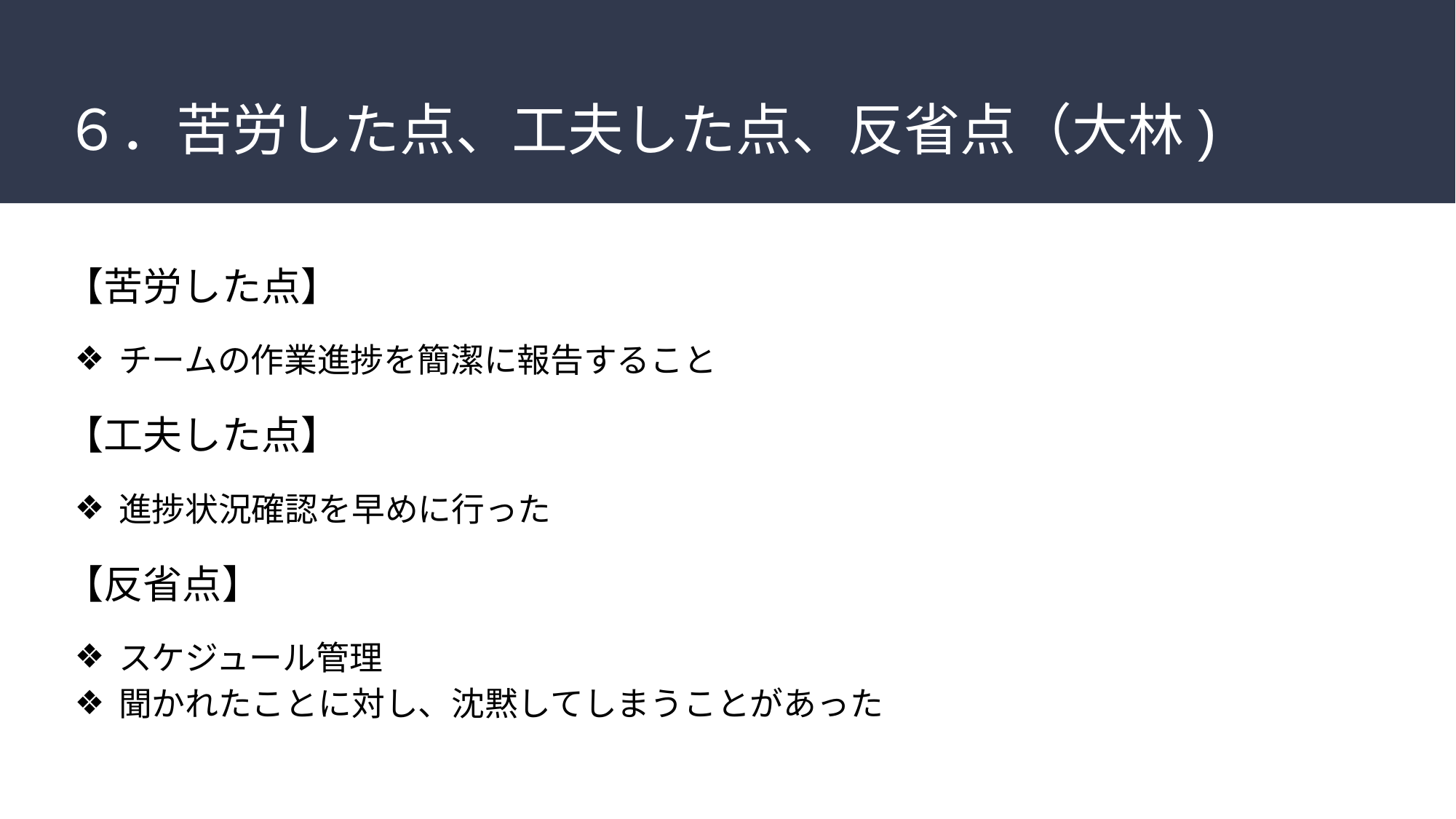

# ６．苦労した点、工夫した点、反省点（大林)
【苦労した点】
チームの作業進捗を簡潔に報告すること
【工夫した点】
進捗状況確認を早めに行った
【反省点】
スケジュール管理
聞かれたことに対し、沈黙してしまうことがあった